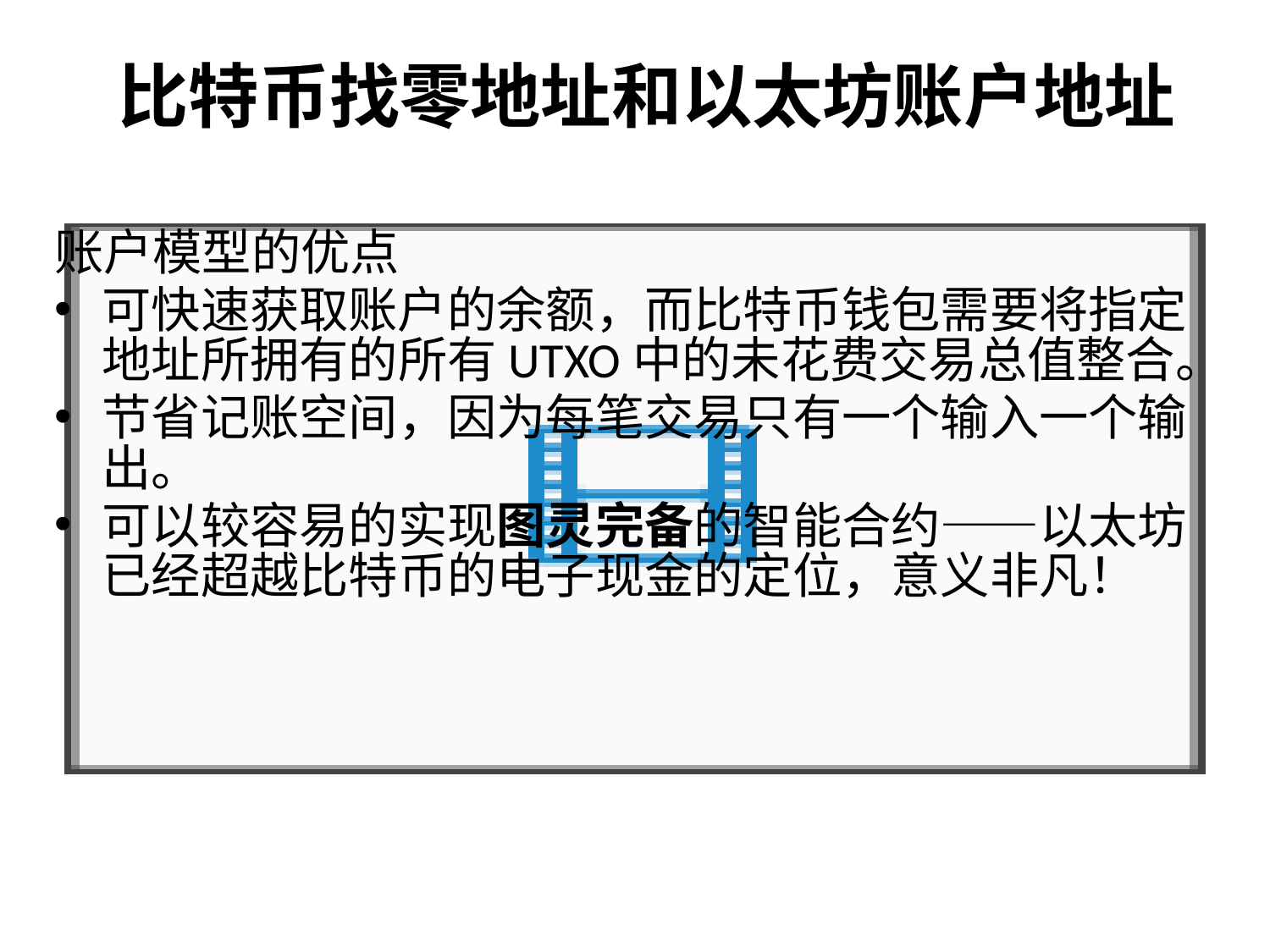

# 比特币找零地址和以太坊账户地址
账户模型的优点
可快速获取账户的余额，而比特币钱包需要将指定地址所拥有的所有UTXO中的未花费交易总值整合。
节省记账空间，因为每笔交易只有一个输入一个输出。
可以较容易的实现图灵完备的智能合约——以太坊已经超越比特币的电子现金的定位，意义非凡！